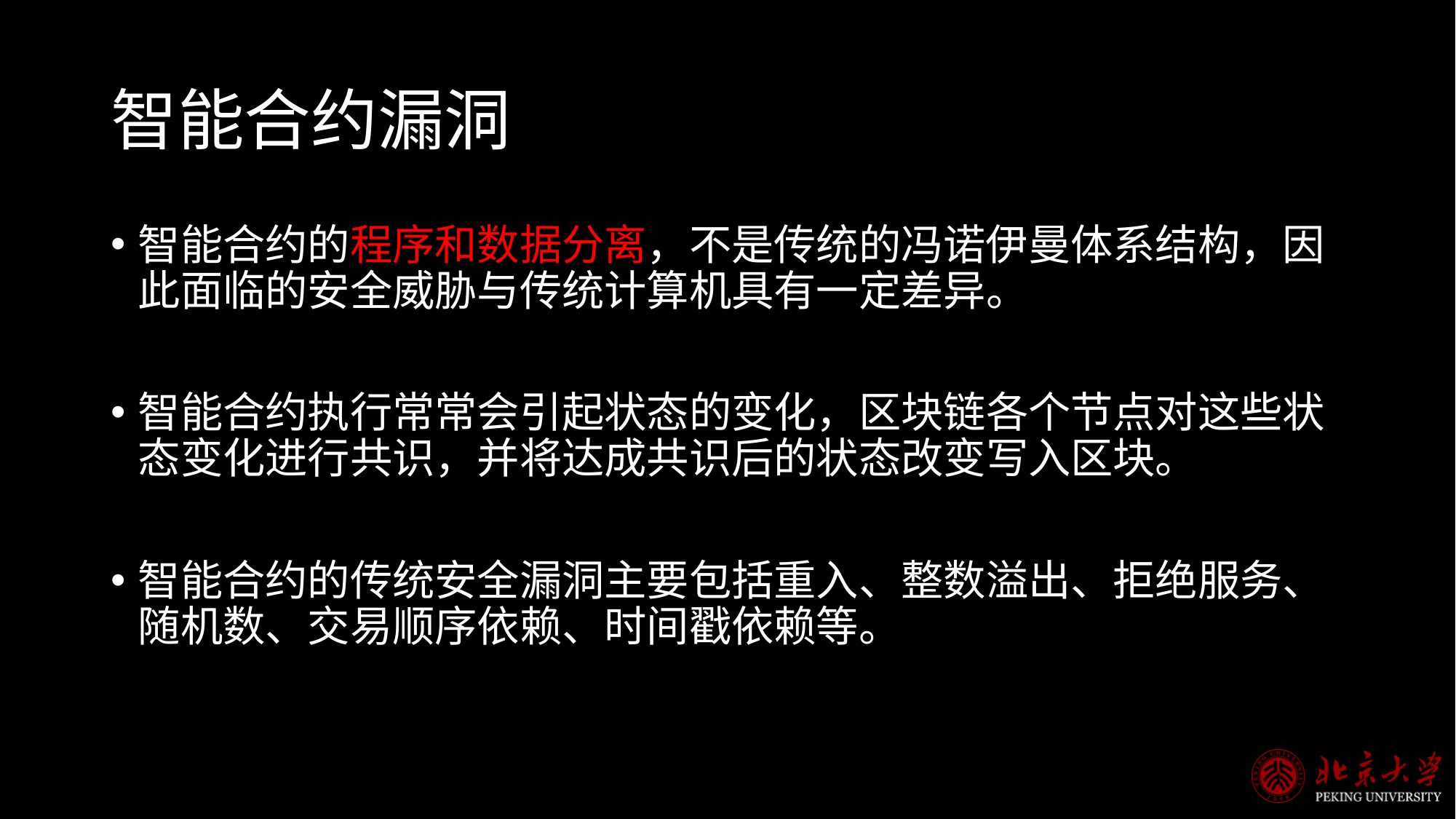

# 智能合约漏洞
智能合约的程序和数据分离，不是传统的冯诺伊曼体系结构，因此面临的安全威胁与传统计算机具有一定差异。

智能合约执行常常会引起状态的变化，区块链各个节点对这些状态变化进行共识，并将达成共识后的状态改变写入区块。

智能合约的传统安全漏洞主要包括重入、整数溢出、拒绝服务、随机数、交易顺序依赖、时间戳依赖等。